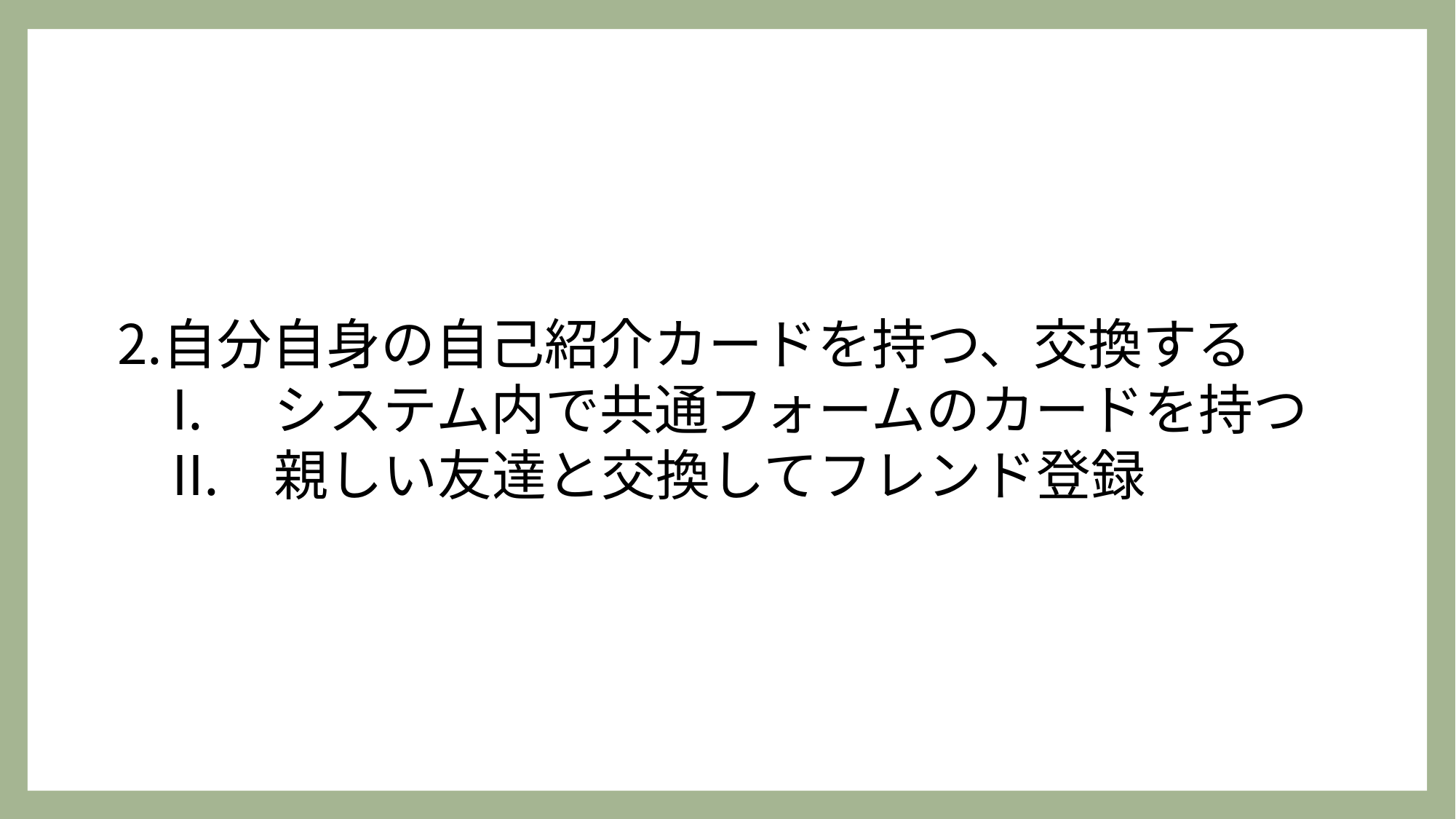

自分自身の自己紹介カードを持つ、交換する
システム内で共通フォームのカードを持つ
親しい友達と交換してフレンド登録